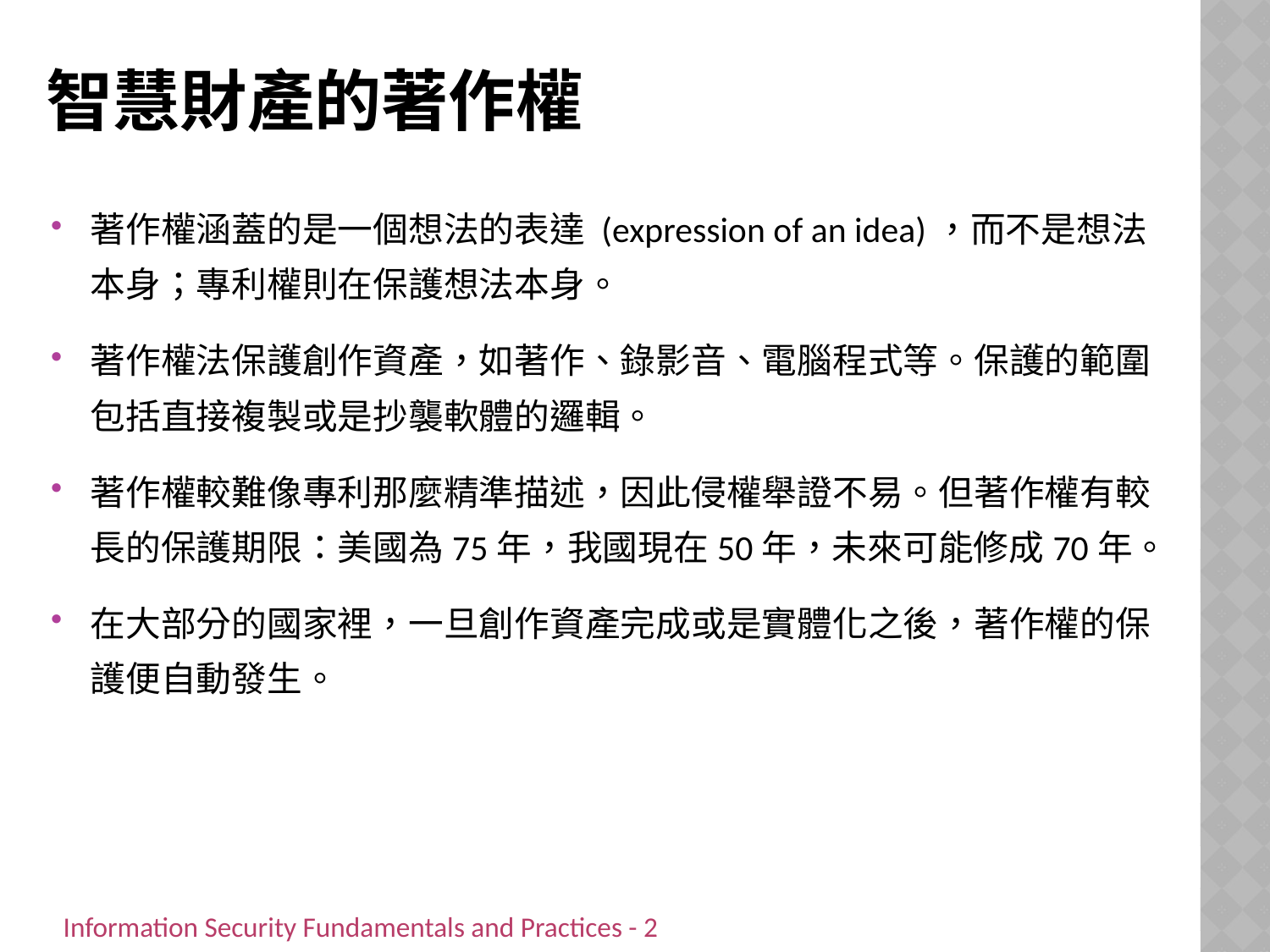

# 智慧財產的著作權
著作權涵蓋的是一個想法的表達 (expression of an idea)，而不是想法本身；專利權則在保護想法本身。
著作權法保護創作資產，如著作、錄影音、電腦程式等。保護的範圍包括直接複製或是抄襲軟體的邏輯。
著作權較難像專利那麼精準描述，因此侵權舉證不易。但著作權有較長的保護期限：美國為75年，我國現在50年，未來可能修成70年。
在大部分的國家裡，一旦創作資產完成或是實體化之後，著作權的保護便自動發生。